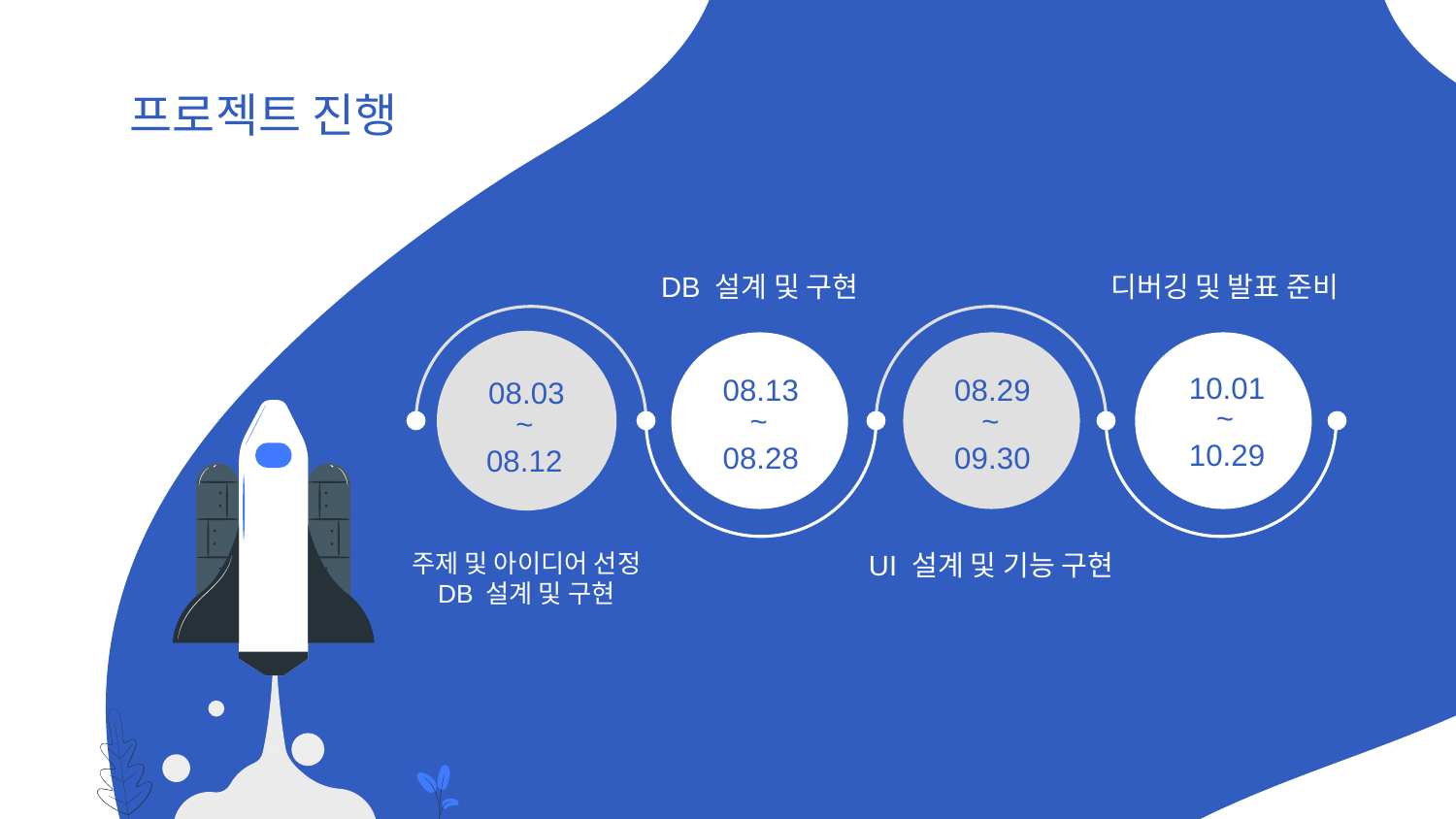

# 프로젝트 진행
DB 설계 및 구현
디버깅 및 발표 준비

10.01
08.13
08.29
08.03
~
~
~
~

10.29
08.28
09.30
08.12
UI 설계 및 기능 구현
주제 및 아이디어 선정
DB 설계 및 구현